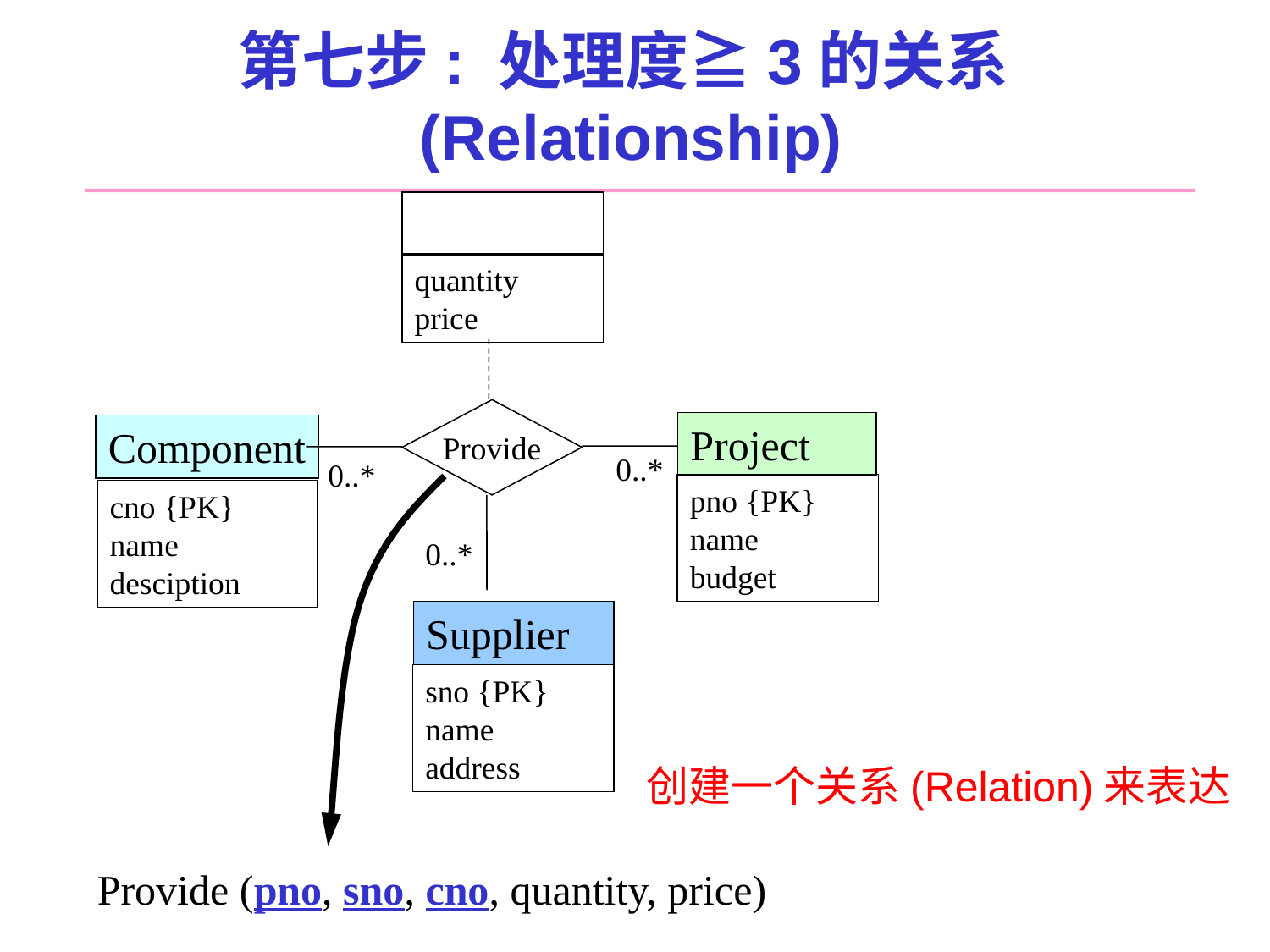

# 第七步: 处理度≧3的关系(Relationship)

quantity
price

Provide
Project
Component
0..*

0..*
pno {PK}
name
budget

cno {PK}
name
desciption

0..*
Supplier
sno {PK}
name
address
创建一个关系(Relation)来表达
Provide (pno, sno, cno, quantity, price)